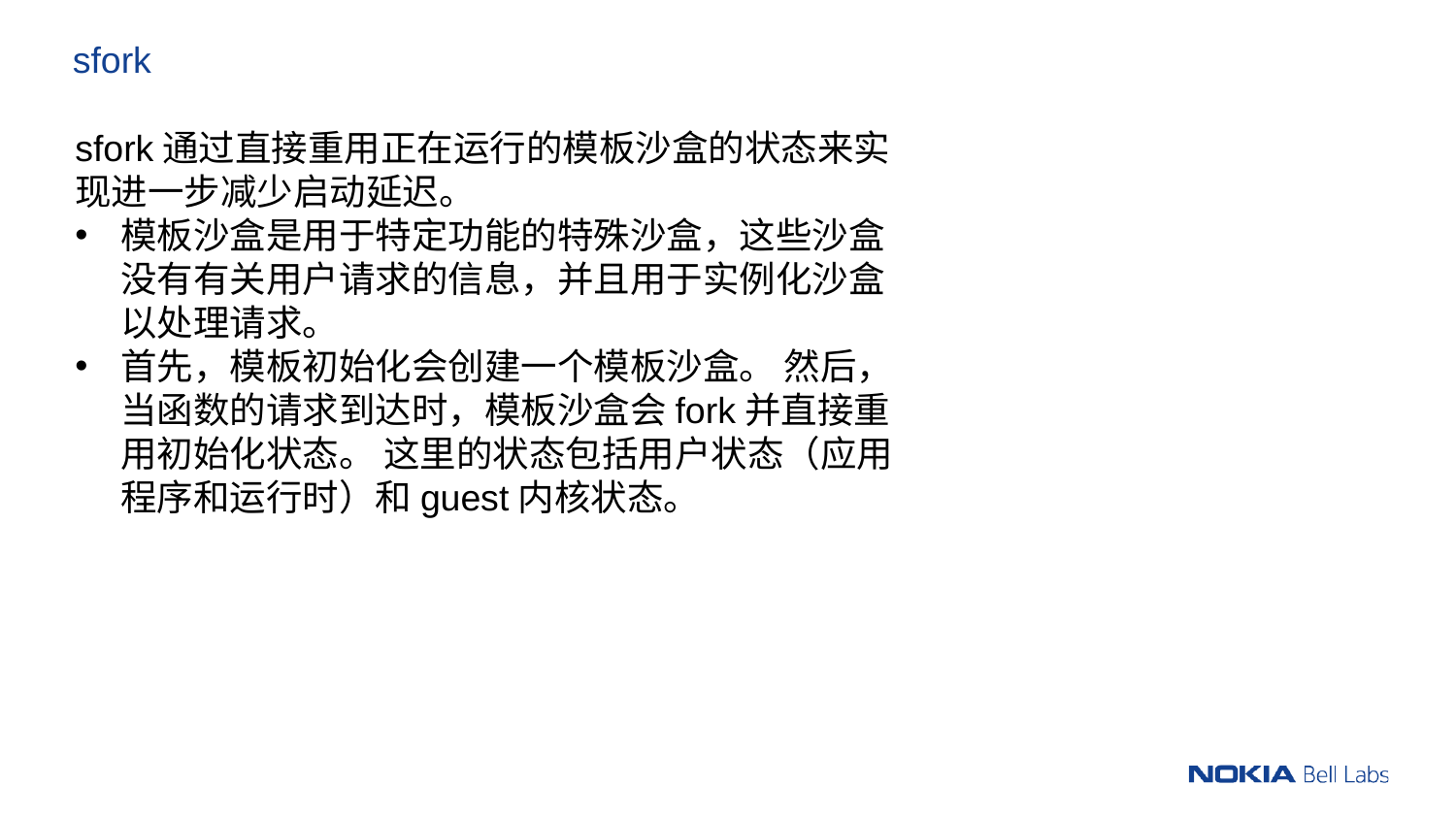

sfork
sfork通过直接重用正在运行的模板沙盒的状态来实现进一步减少启动延迟。
模板沙盒是用于特定功能的特殊沙盒，这些沙盒没有有关用户请求的信息，并且用于实例化沙盒以处理请求。
首先，模板初始化会创建一个模板沙盒。 然后，当函数的请求到达时，模板沙盒会fork并直接重用初始化状态。 这里的状态包括用户状态（应用程序和运行时）和guest内核状态。